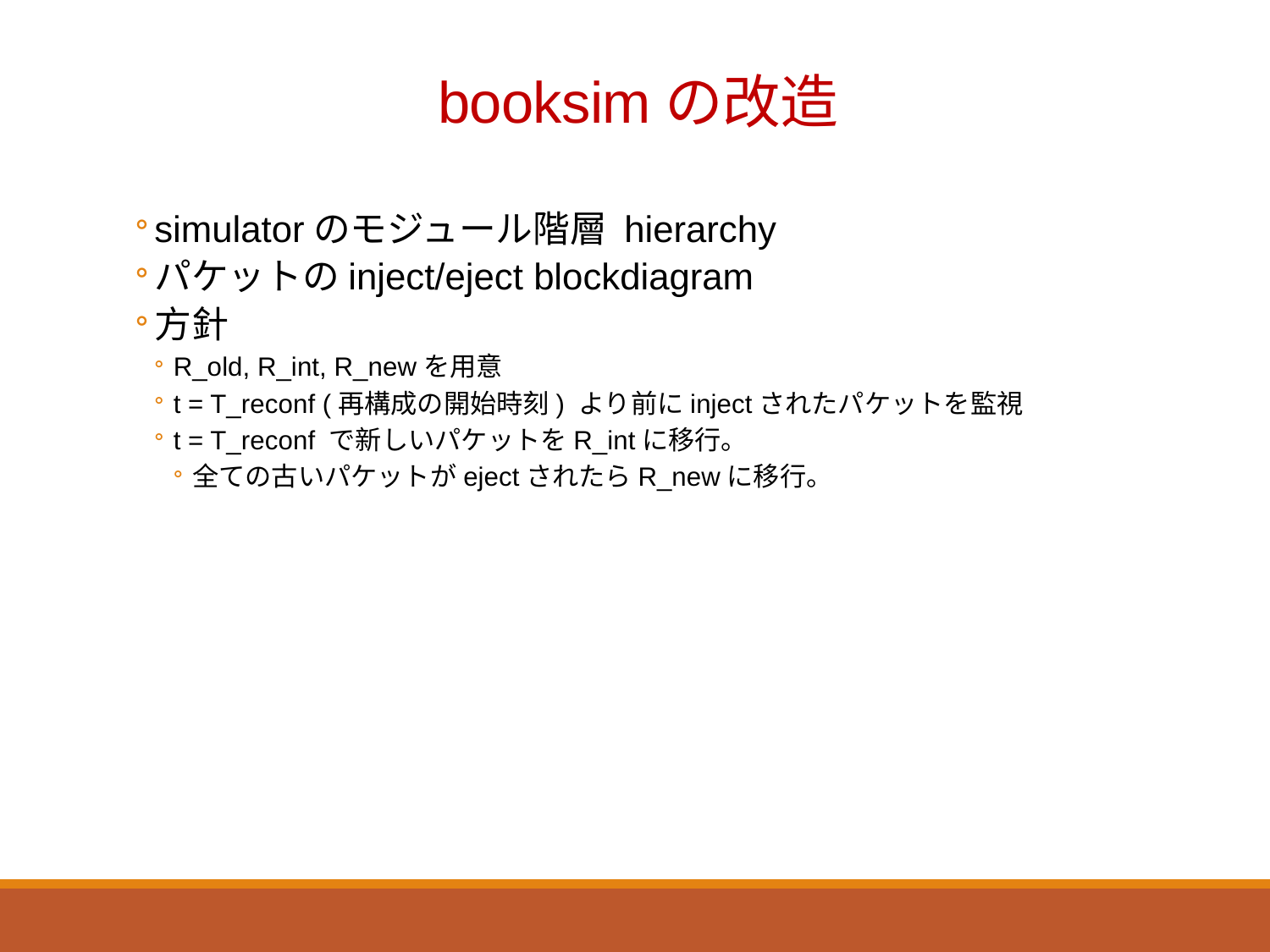

# booksimの改造
simulatorのモジュール階層 hierarchy
パケットのinject/eject blockdiagram
方針
R_old, R_int, R_newを用意
t = T_reconf (再構成の開始時刻) より前にinjectされたパケットを監視
t = T_reconf で新しいパケットをR_intに移行。
全ての古いパケットがejectされたらR_newに移行。